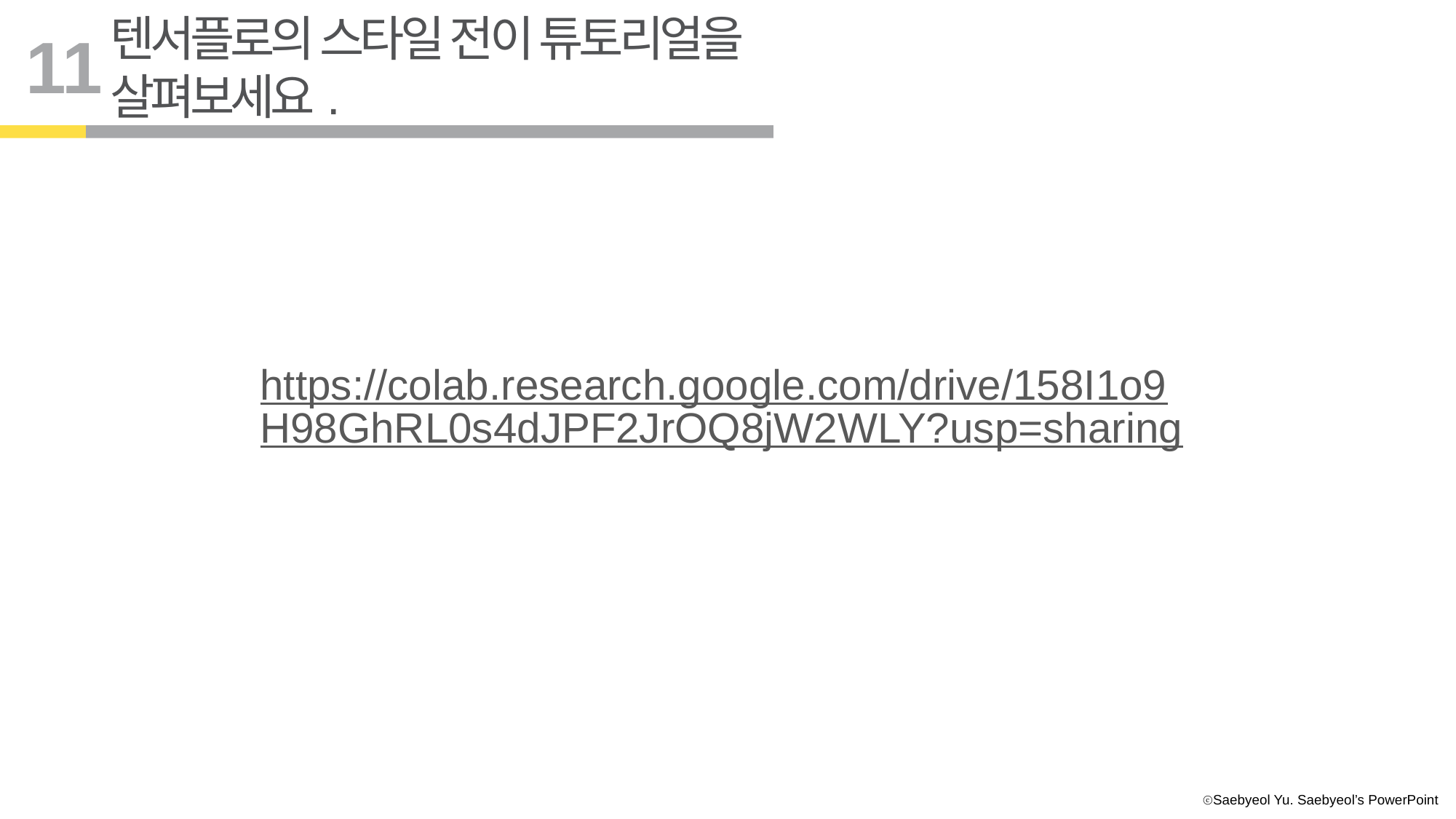

텐서플로의 스타일 전이 튜토리얼을
살펴보세요.
11

https://colab.research.google.com/drive/158I1o9H98GhRL0s4dJPF2JrOQ8jW2WLY?usp=sharing